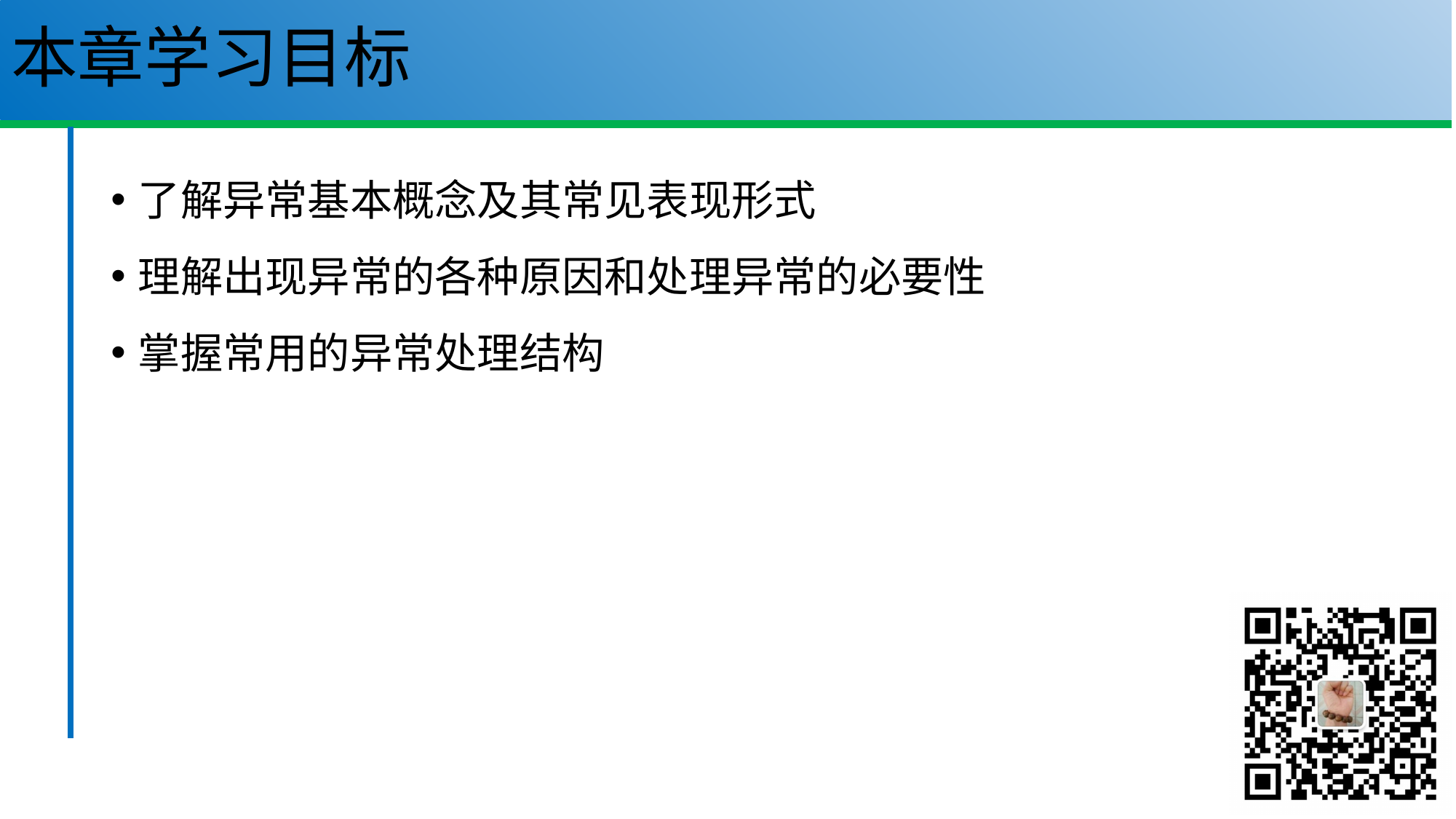

# 本章学习目标
了解异常基本概念及其常见表现形式
理解出现异常的各种原因和处理异常的必要性
掌握常用的异常处理结构
2